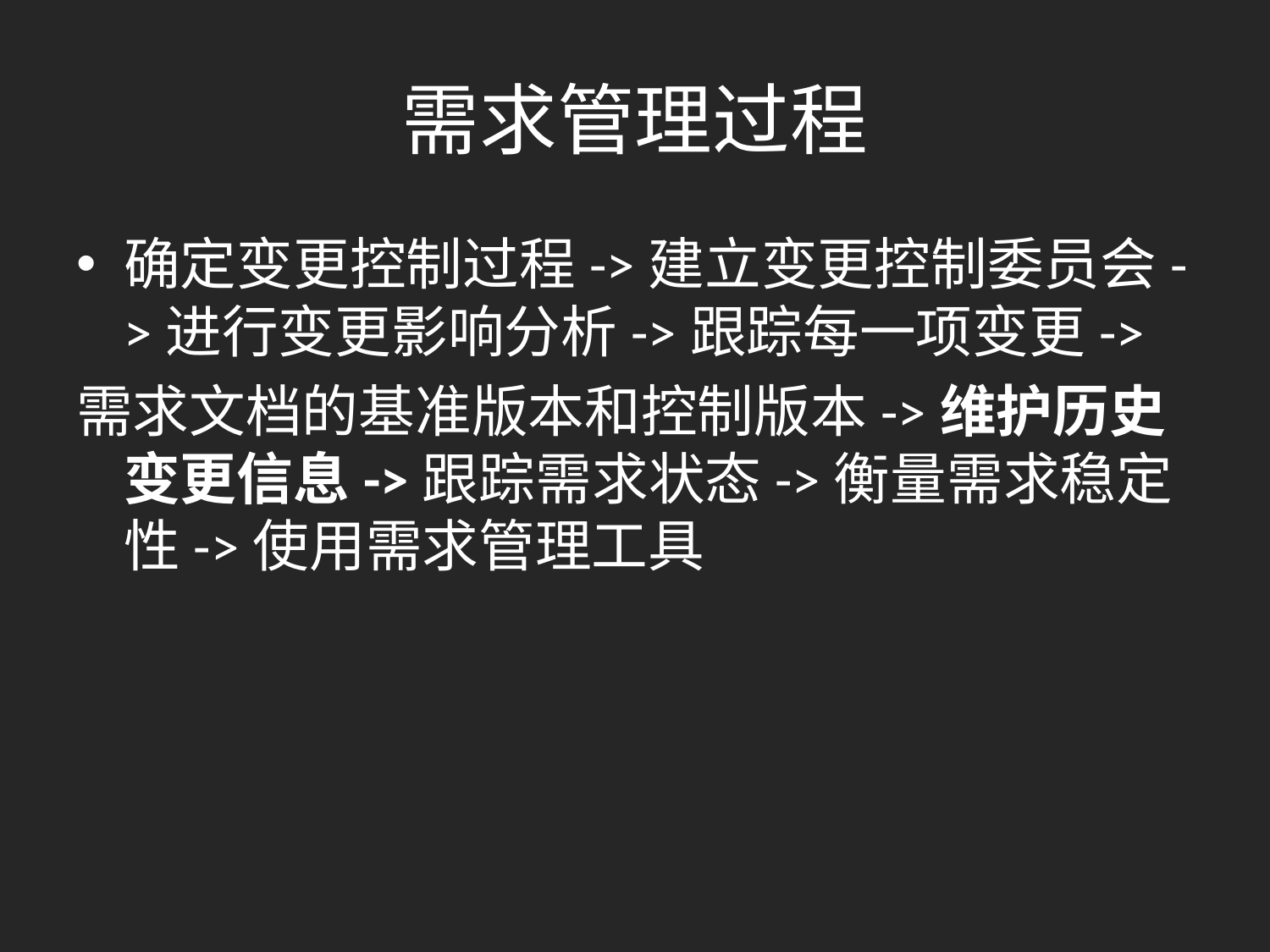

# 需求管理过程
确定变更控制过程->建立变更控制委员会->进行变更影响分析->跟踪每一项变更->
需求文档的基准版本和控制版本->维护历史变更信息->跟踪需求状态->衡量需求稳定性->使用需求管理工具